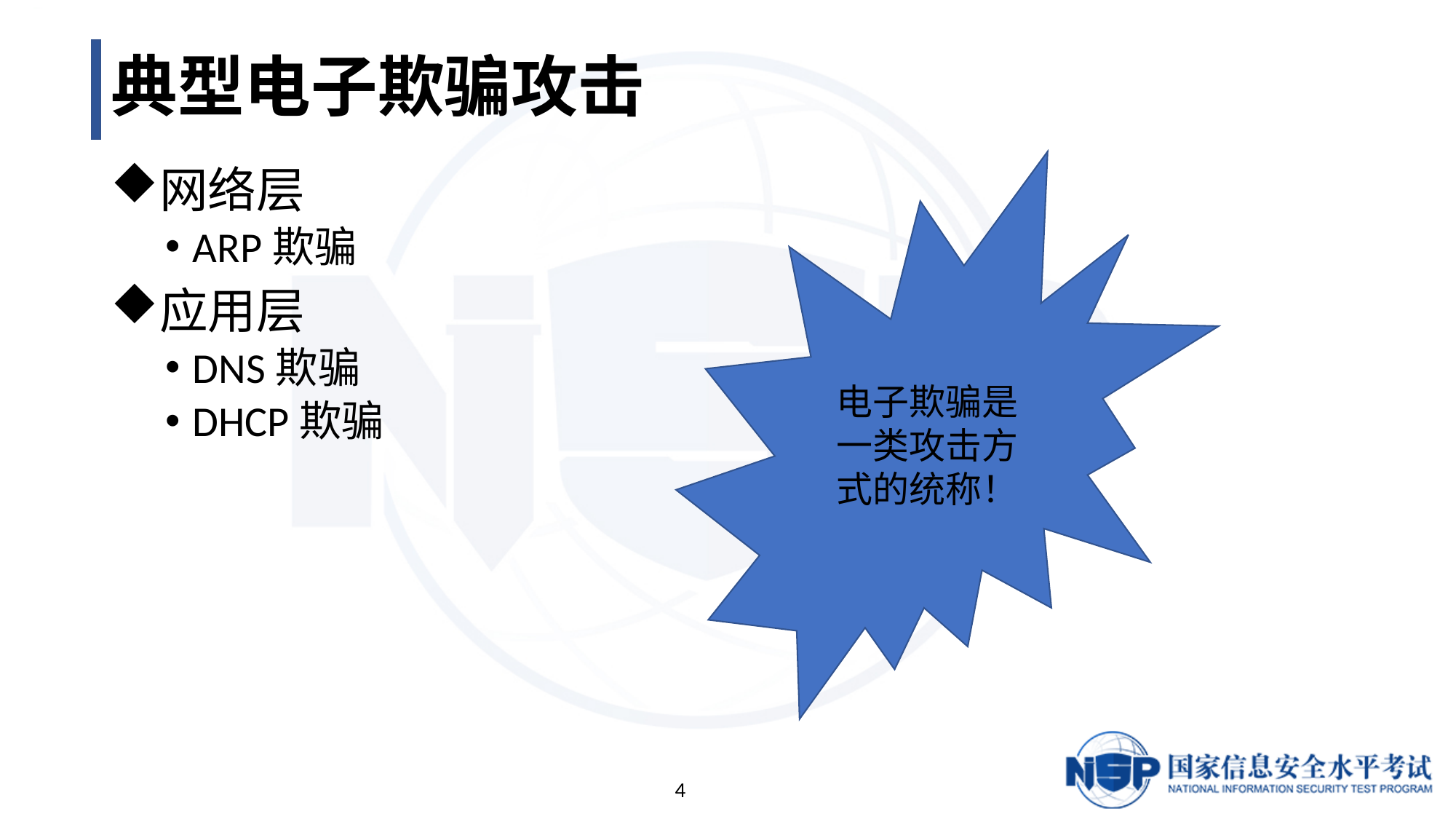

# 典型电子欺骗攻击
电子欺骗是一类攻击方式的统称！
网络层
ARP欺骗
应用层
DNS欺骗
DHCP欺骗